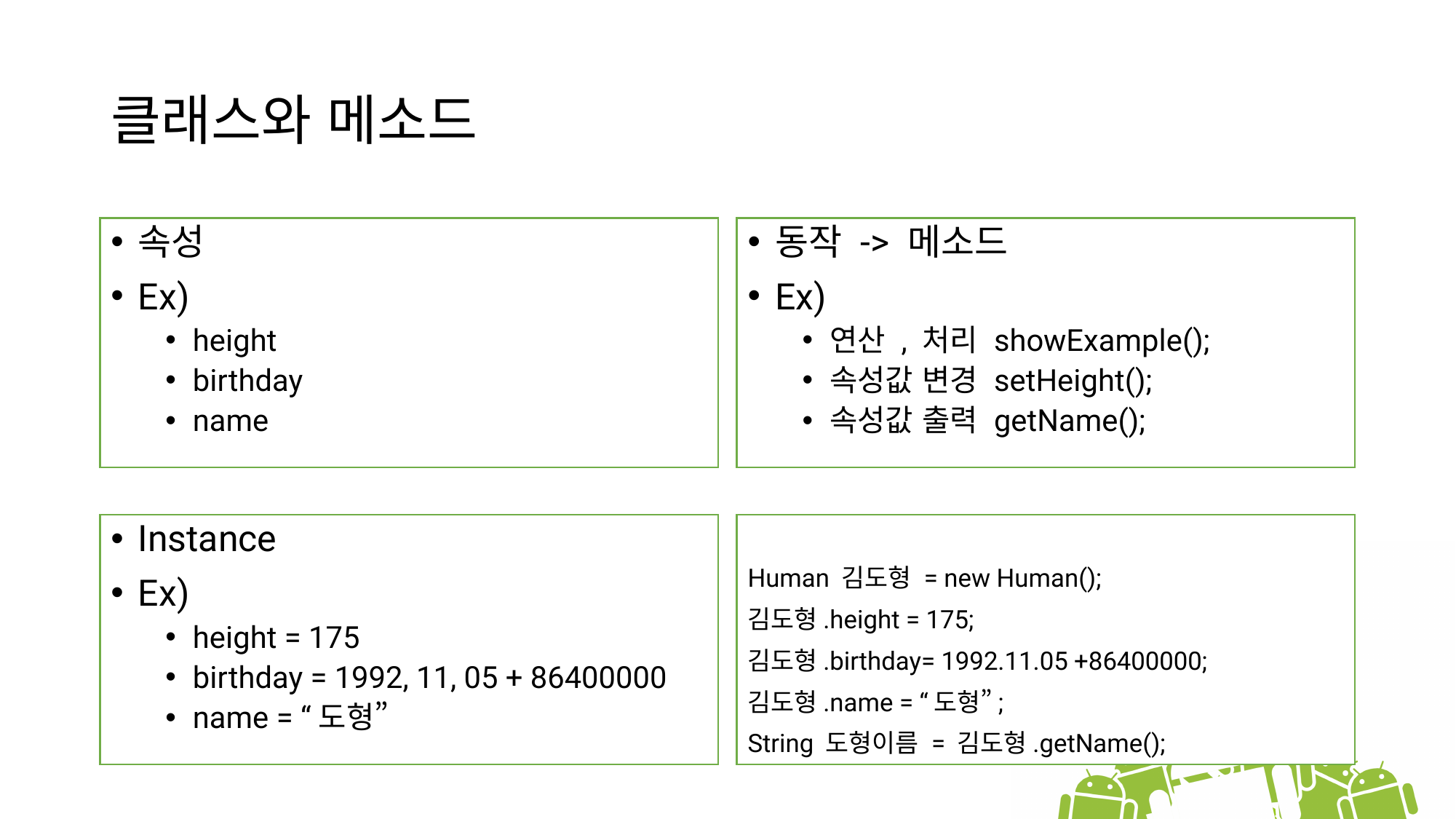

# 클래스와 메소드
속성
Ex)
height
birthday
name

동작 -> 메소드
Ex)
연산 , 처리 showExample();
속성값 변경 setHeight();
속성값 출력 getName();
Instance
Ex)
height = 175
birthday = 1992, 11, 05 + 86400000
name = “도형”

Human 김도형 = new Human();
김도형.height = 175;
김도형.birthday= 1992.11.05 +86400000;
김도형.name = “도형”;
String 도형이름 = 김도형.getName();